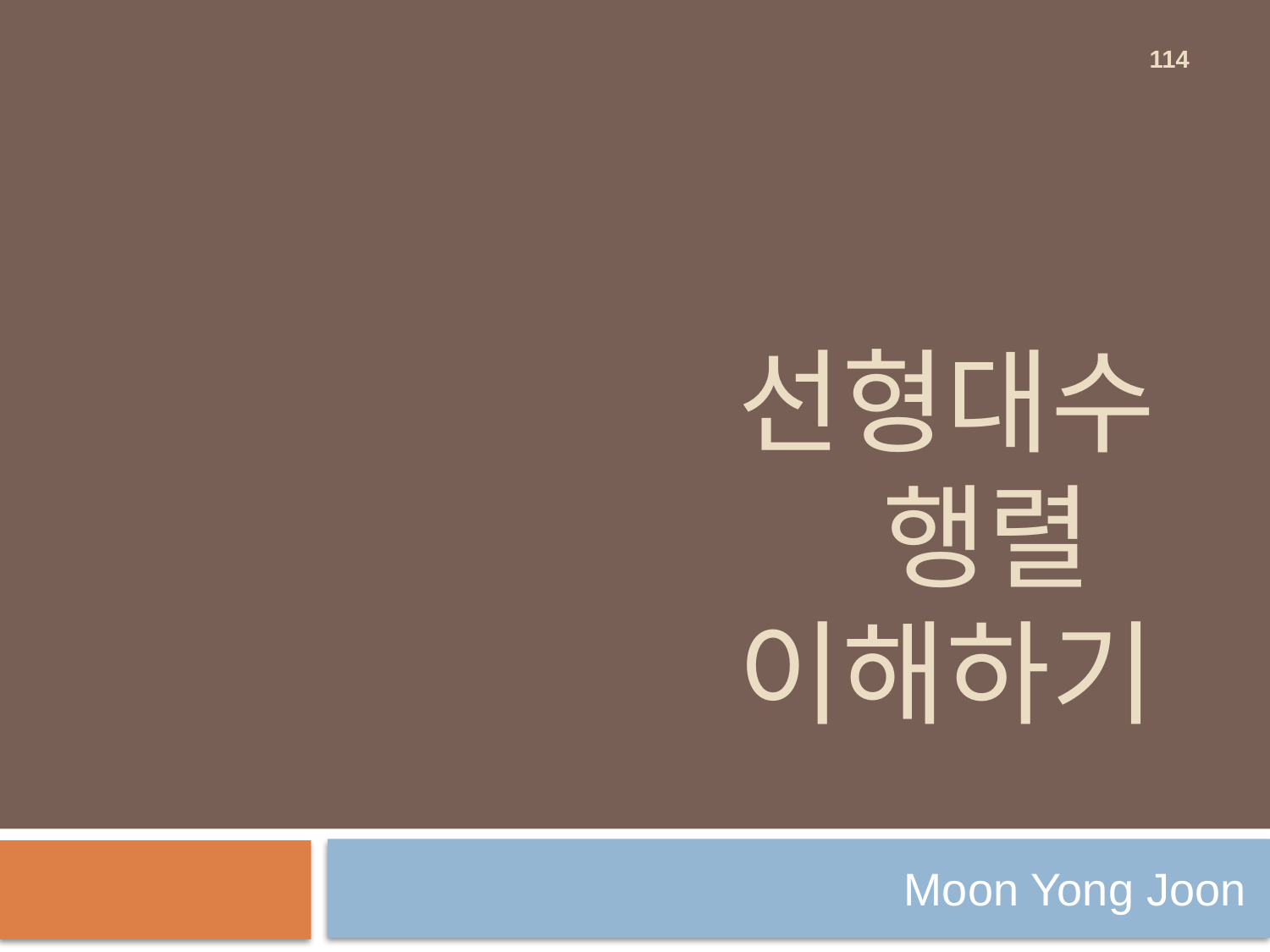

114
# 선형대수 행렬 이해하기
Moon Yong Joon